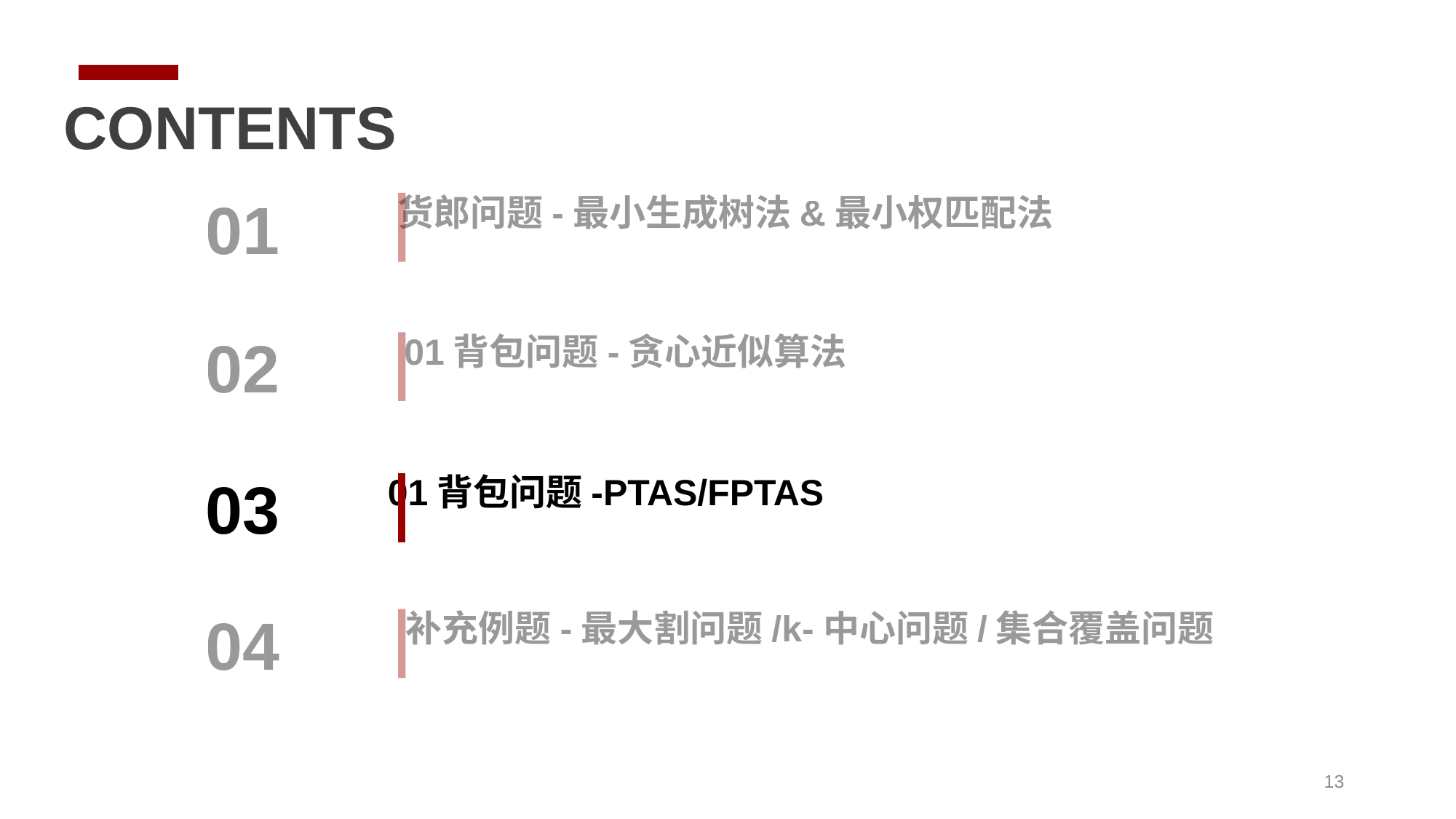

CONTENTS
01
货郎问题-最小生成树法&最小权匹配法

02
01背包问题-贪心近似算法

03
01背包问题-PTAS/FPTAS

04
补充例题-最大割问题/k-中心问题/集合覆盖问题

13